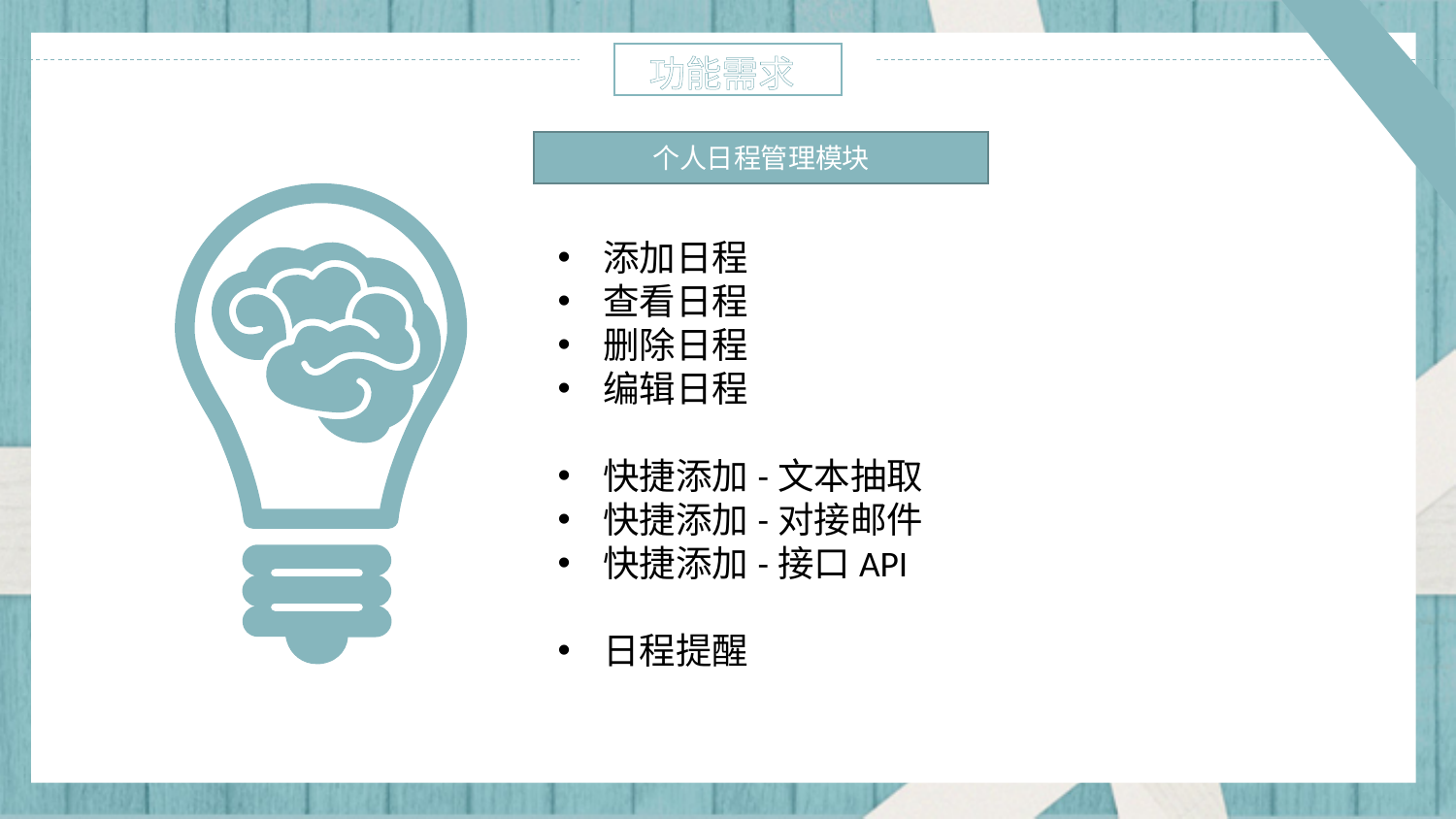

功能需求
个人日程管理模块

添加日程
查看日程
删除日程
编辑日程

快捷添加-文本抽取
快捷添加-对接邮件
快捷添加-接口API

日程提醒